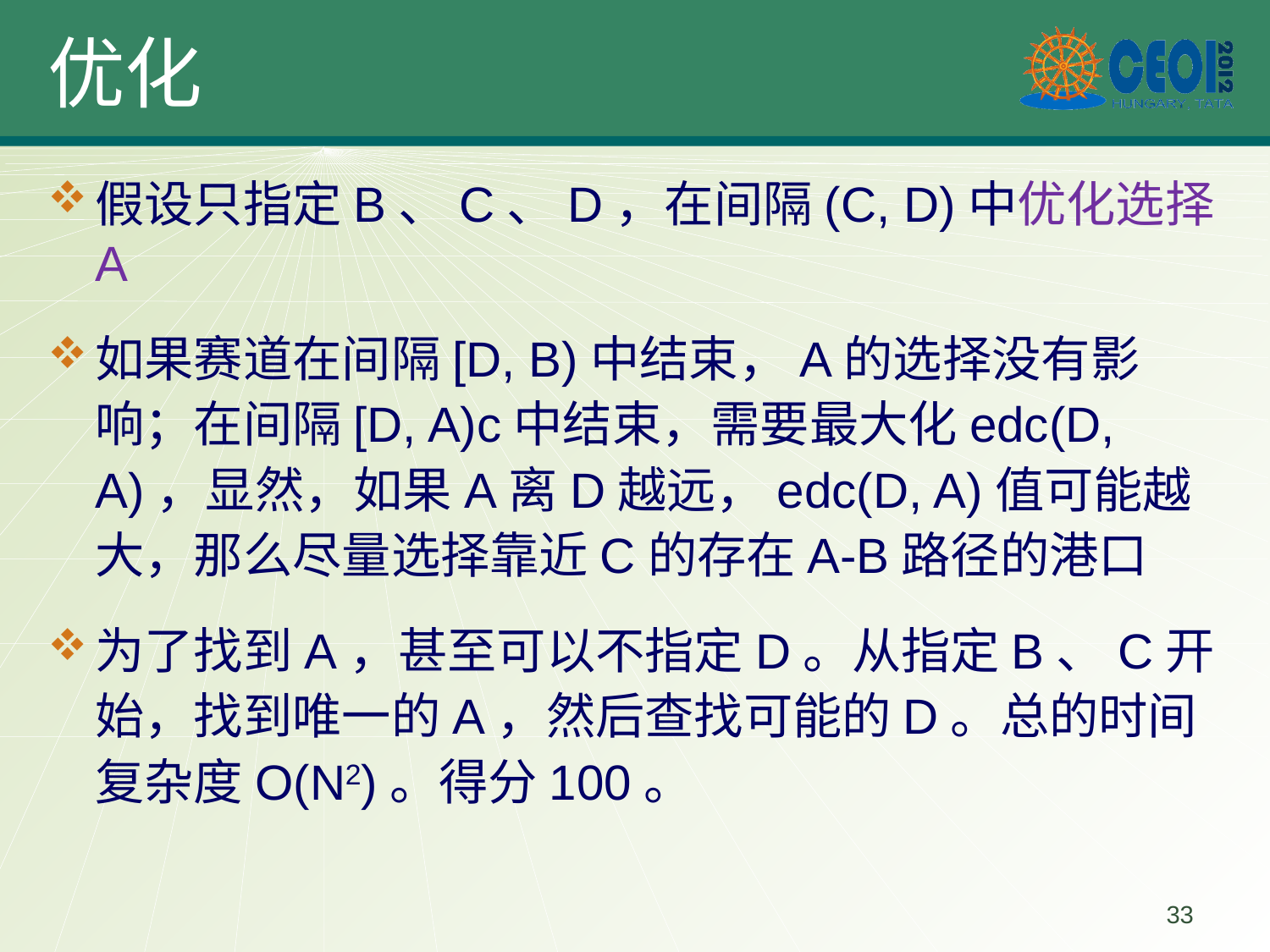

# 优化
假设只指定B、C、D，在间隔(C, D)中优化选择A
如果赛道在间隔[D, B)中结束，A的选择没有影响；在间隔[D, A)c中结束，需要最大化edc(D, A)，显然，如果A离D越远，edc(D, A)值可能越大，那么尽量选择靠近C的存在A-B路径的港口
为了找到A，甚至可以不指定D。从指定B、C开始，找到唯一的A，然后查找可能的D。总的时间复杂度O(N2)。得分100。
33